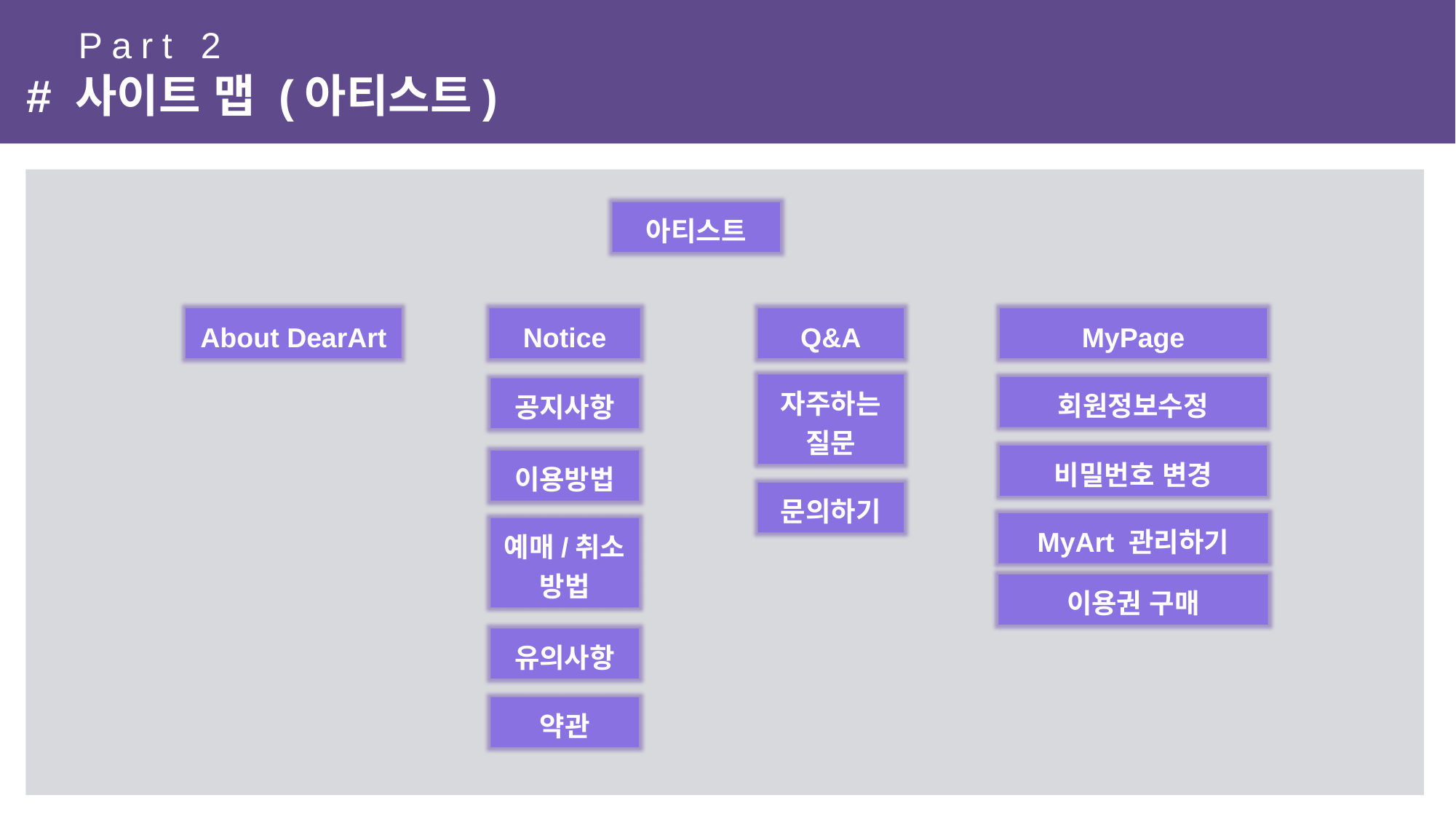

Part 2
# 사이트 맵 (아티스트)

아티스트
About DearArt
Notice
Q&A
MyPage
자주하는
질문
회원정보수정
공지사항
비밀번호 변경
이용방법
문의하기
MyArt 관리하기
예매/취소
방법
이용권 구매
유의사항
약관